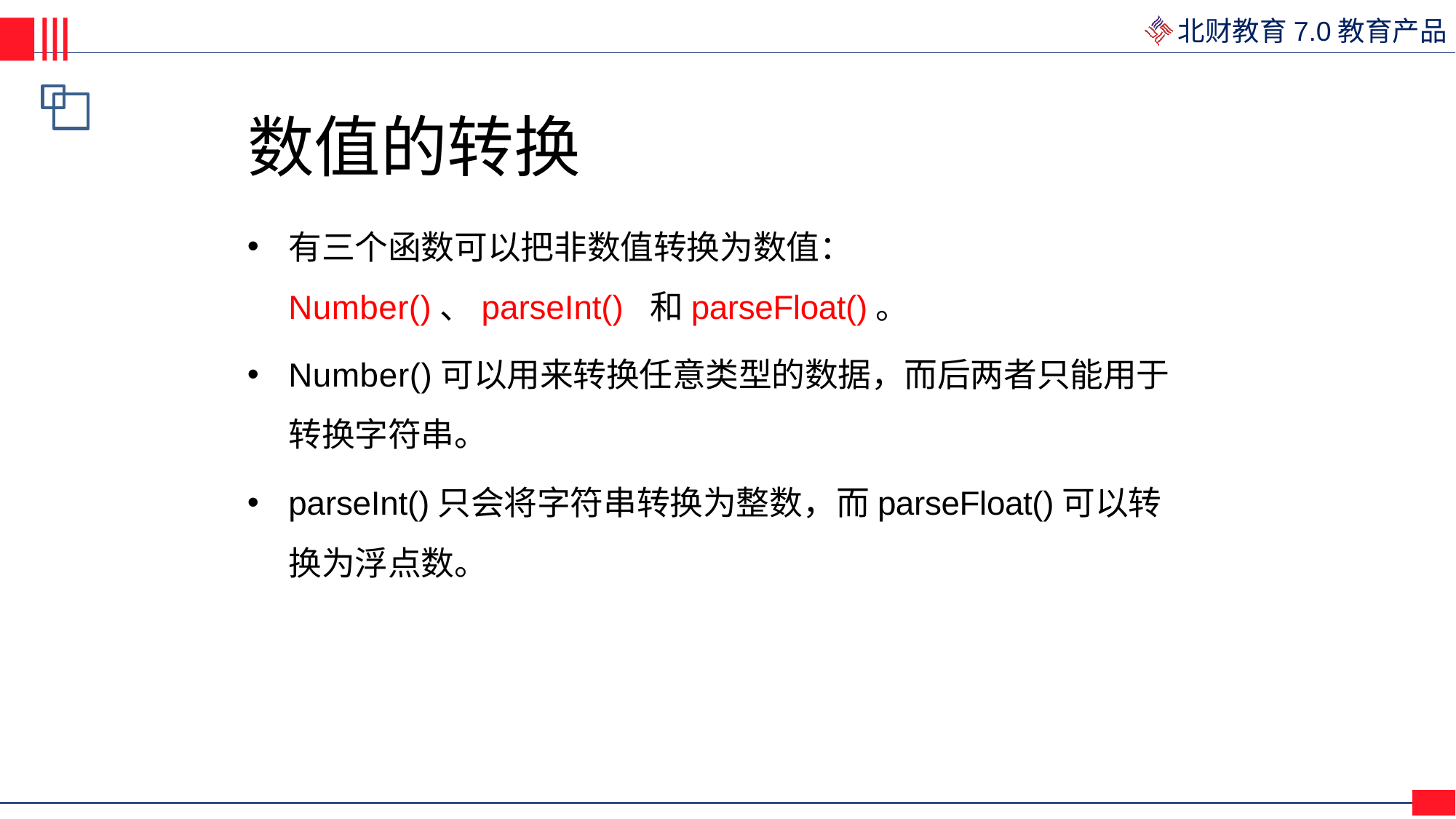

# 数值的转换
有三个函数可以把非数值转换为数值：Number()、parseInt()  和parseFloat()。
Number()可以用来转换任意类型的数据，而后两者只能用于 转换字符串。
parseInt()只会将字符串转换为整数，而parseFloat()可以转换为浮点数。